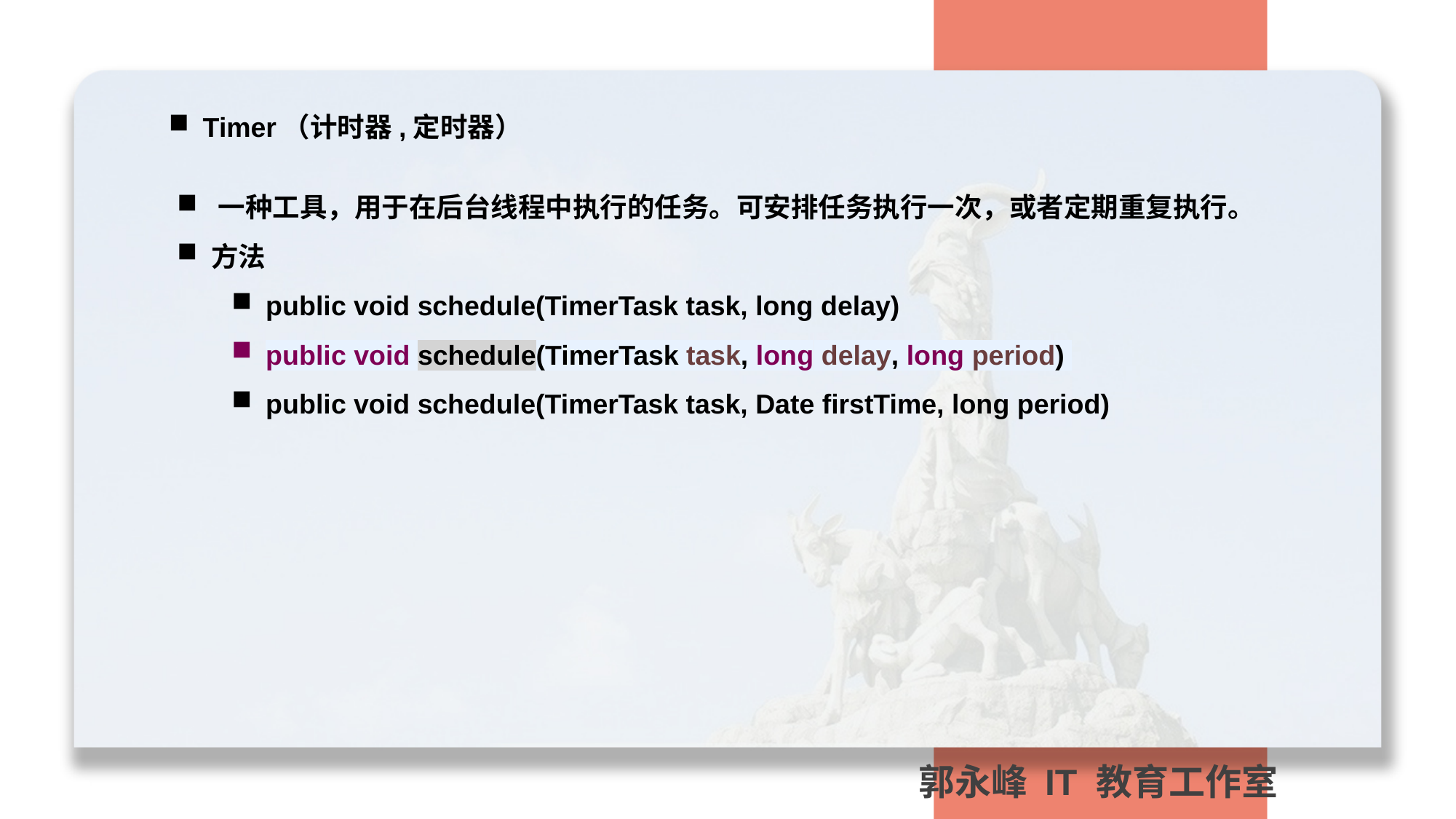

Timer（计时器,定时器）
一种工具，用于在后台线程中执行的任务。可安排任务执行一次，或者定期重复执行。
方法
public void schedule(TimerTask task, long delay)
public void schedule(TimerTask task, long delay, long period)
public void schedule(TimerTask task, Date firstTime, long period)